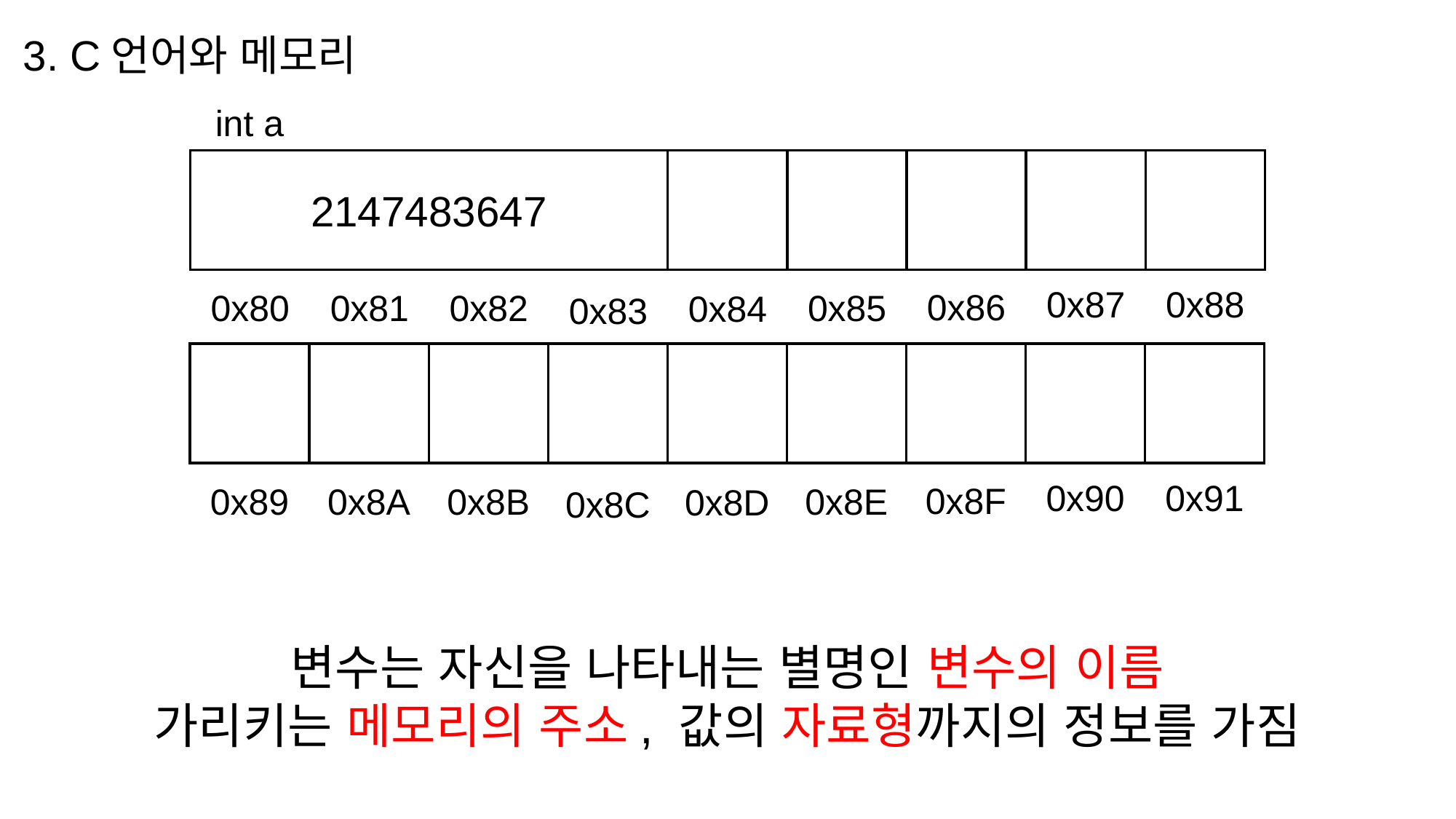

3. C언어와 메모리
int a
2147483647

0x87
0x88
0x86
0x80
0x82
0x85
0x81
0x84
0x83

0x90
0x91
0x8F
0x89
0x8B
0x8E
0x8A
0x8D
0x8C
변수는 자신을 나타내는 별명인 변수의 이름
가리키는 메모리의 주소, 값의 자료형까지의 정보를 가짐